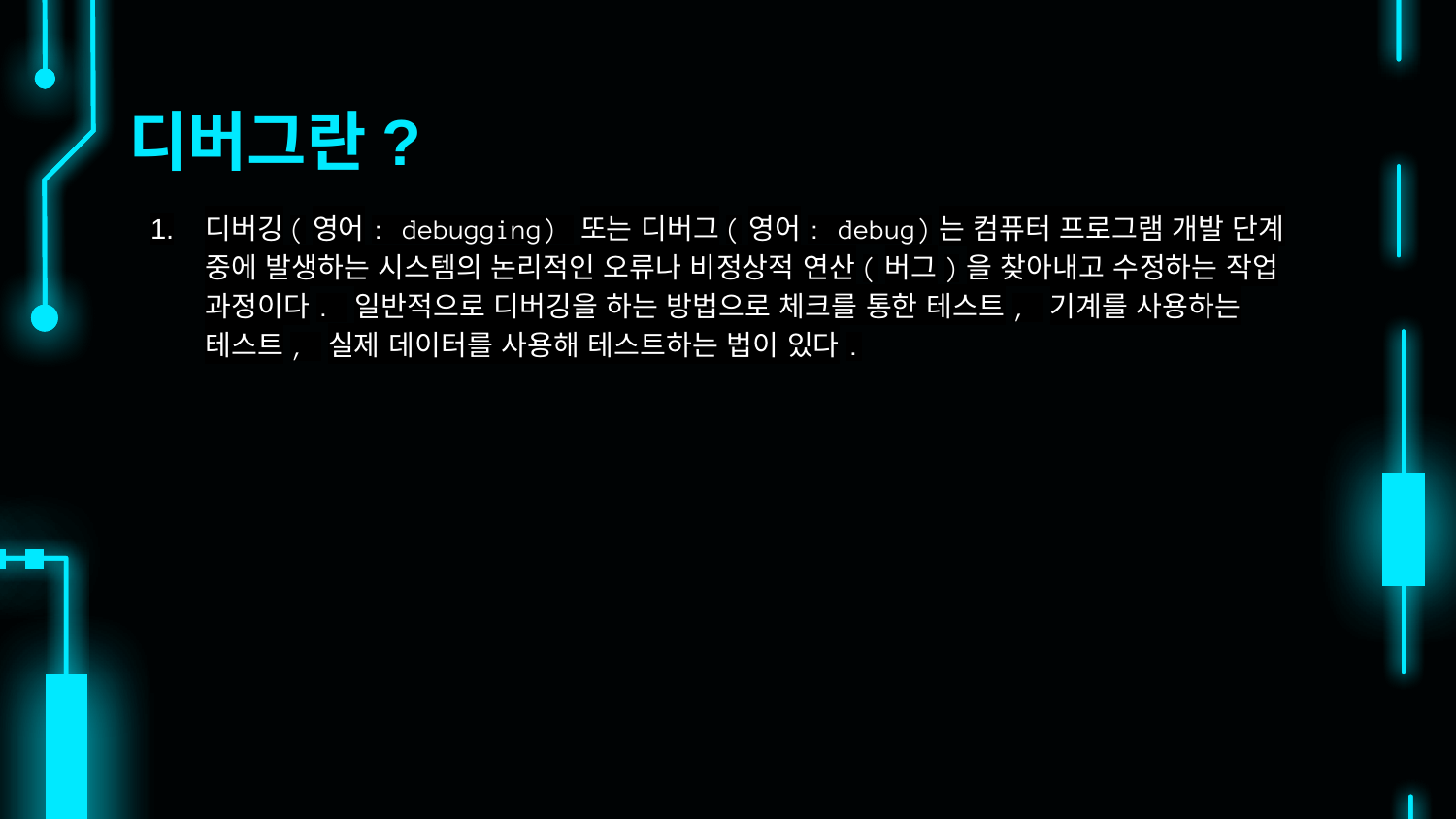

# 디버그란?
디버깅(영어: debugging) 또는 디버그(영어: debug)는 컴퓨터 프로그램 개발 단계 중에 발생하는 시스템의 논리적인 오류나 비정상적 연산(버그)을 찾아내고 수정하는 작업 과정이다. 일반적으로 디버깅을 하는 방법으로 체크를 통한 테스트, 기계를 사용하는 테스트, 실제 데이터를 사용해 테스트하는 법이 있다.